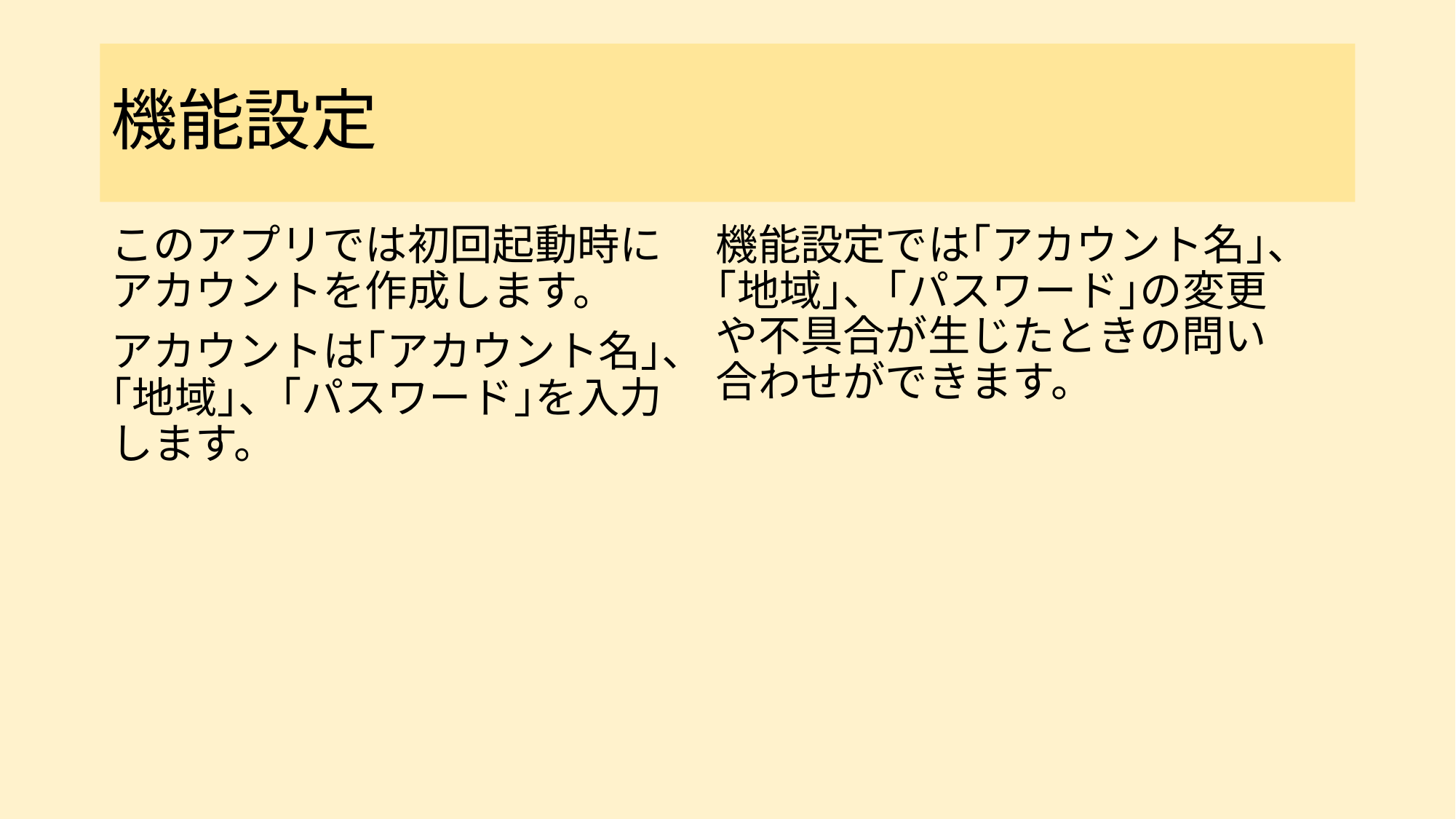

# 機能設定
このアプリでは初回起動時にアカウントを作成します。
アカウントは｢アカウント名｣、｢地域｣、｢パスワード｣を入力します。
機能設定では｢アカウント名｣、｢地域｣、｢パスワード｣の変更や不具合が生じたときの問い合わせができます。